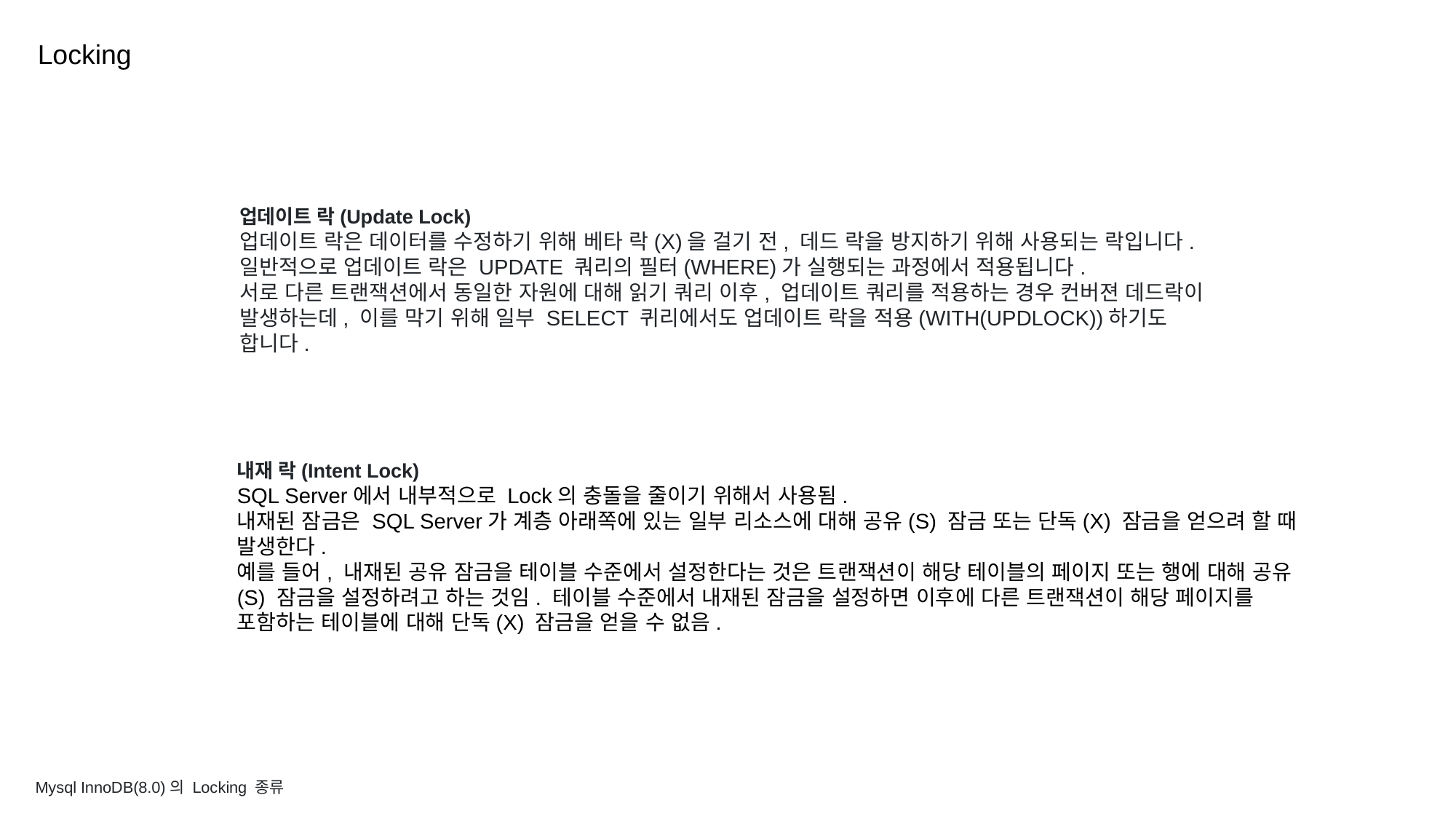

Locking
업데이트 락(Update Lock)
업데이트 락은 데이터를 수정하기 위해 베타 락(X)을 걸기 전, 데드 락을 방지하기 위해 사용되는 락입니다. 일반적으로 업데이트 락은 UPDATE 쿼리의 필터(WHERE)가 실행되는 과정에서 적용됩니다.
서로 다른 트랜잭션에서 동일한 자원에 대해 읽기 쿼리 이후, 업데이트 쿼리를 적용하는 경우 컨버젼 데드락이 발생하는데, 이를 막기 위해 일부 SELECT 퀴리에서도 업데이트 락을 적용(WITH(UPDLOCK))하기도 합니다.
내재 락(Intent Lock)
SQL Server에서 내부적으로 Lock의 충돌을 줄이기 위해서 사용됨.
내재된 잠금은 SQL Server가 계층 아래쪽에 있는 일부 리소스에 대해 공유(S) 잠금 또는 단독(X) 잠금을 얻으려 할 때 발생한다.
예를 들어, 내재된 공유 잠금을 테이블 수준에서 설정한다는 것은 트랜잭션이 해당 테이블의 페이지 또는 행에 대해 공유(S) 잠금을 설정하려고 하는 것임. 테이블 수준에서 내재된 잠금을 설정하면 이후에 다른 트랜잭션이 해당 페이지를 포함하는 테이블에 대해 단독(X) 잠금을 얻을 수 없음.
Mysql InnoDB(8.0)의 Locking 종류